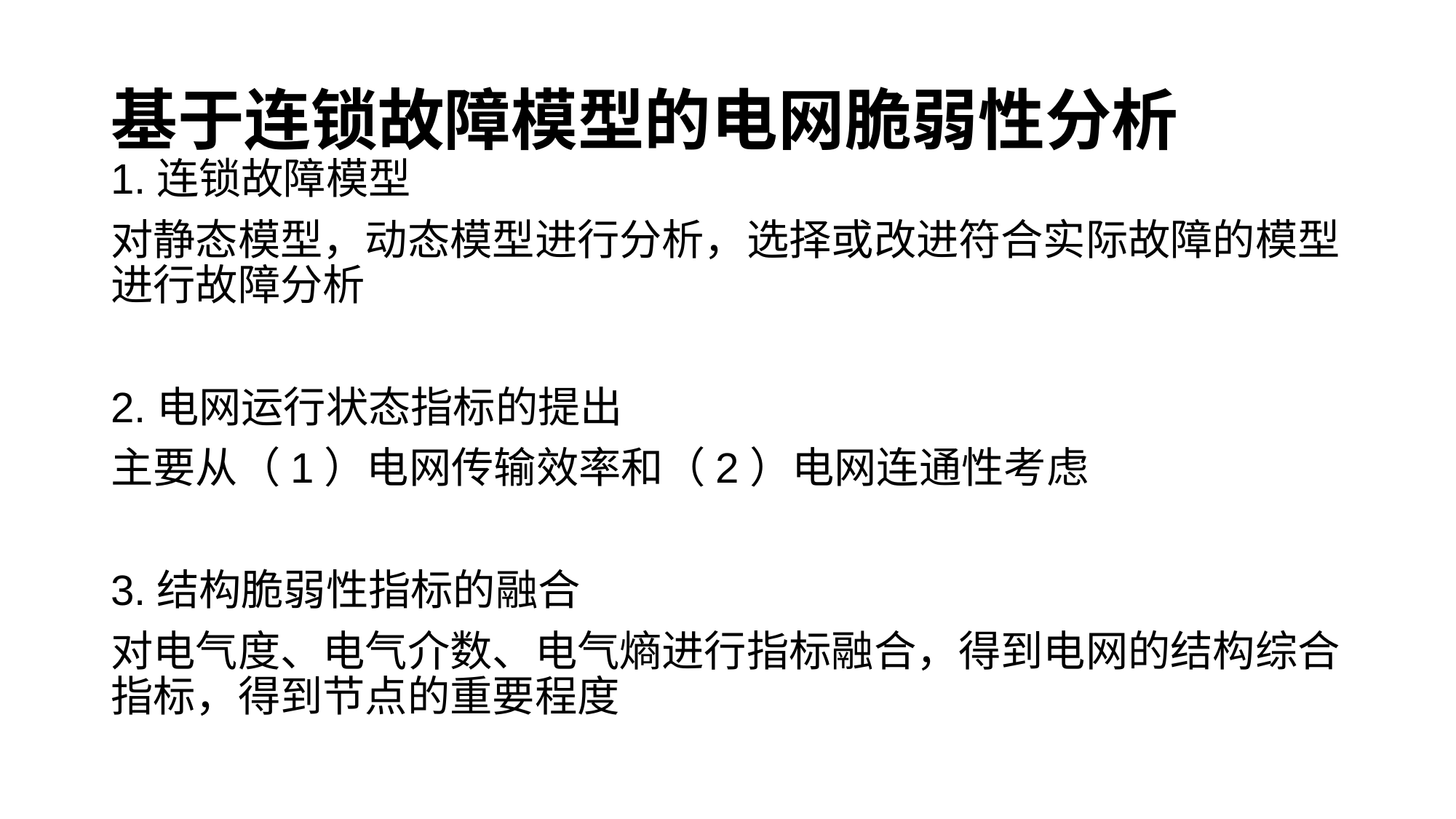

# 基于连锁故障模型的电网脆弱性分析
1.连锁故障模型
对静态模型，动态模型进行分析，选择或改进符合实际故障的模型进行故障分析

2.电网运行状态指标的提出
主要从（1）电网传输效率和（2）电网连通性考虑

3.结构脆弱性指标的融合
对电气度、电气介数、电气熵进行指标融合，得到电网的结构综合指标，得到节点的重要程度